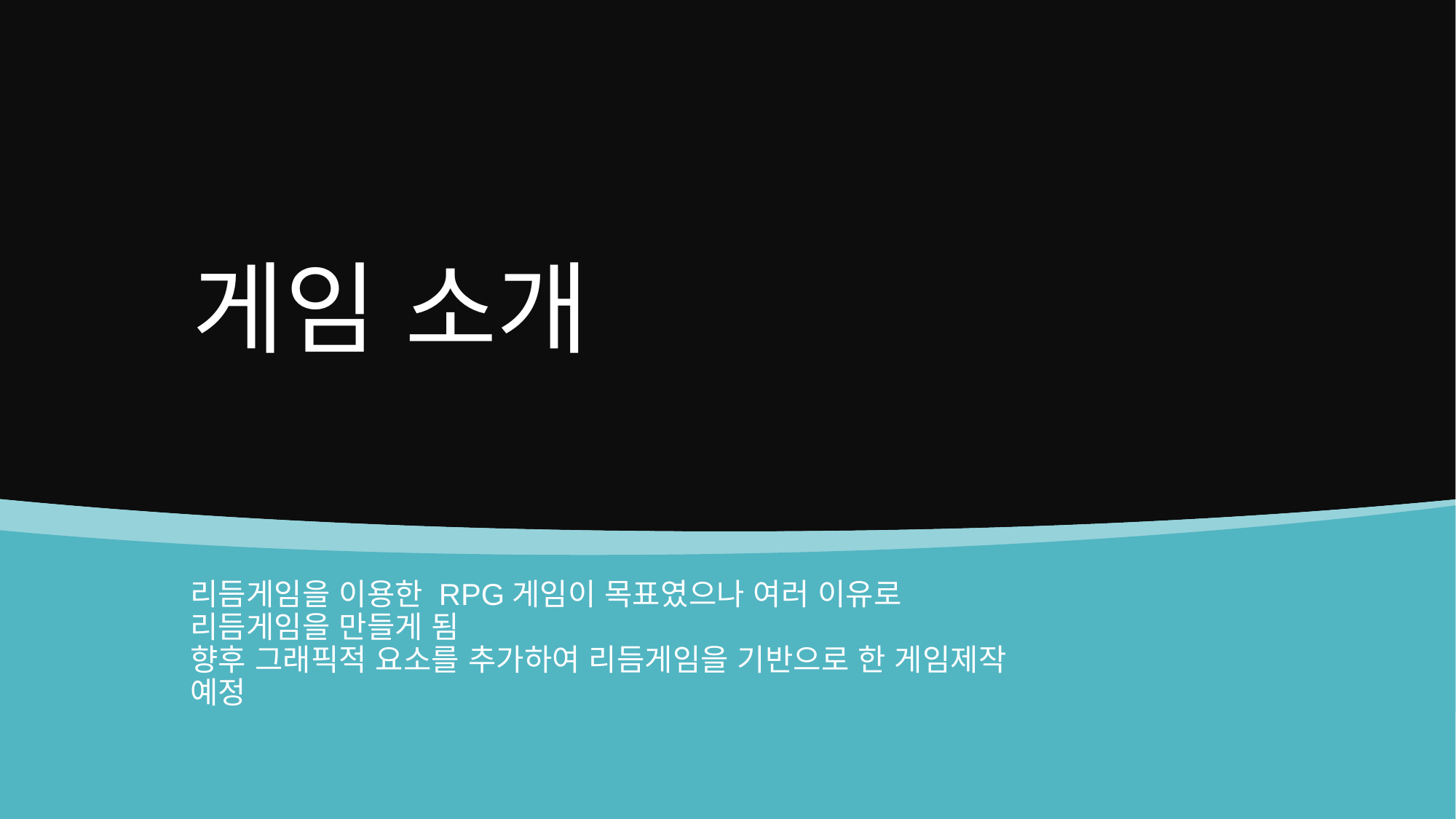

# 게임 소개
리듬게임을 이용한 RPG게임이 목표였으나 여러 이유로 리듬게임을 만들게 됨
향후 그래픽적 요소를 추가하여 리듬게임을 기반으로 한 게임제작 예정